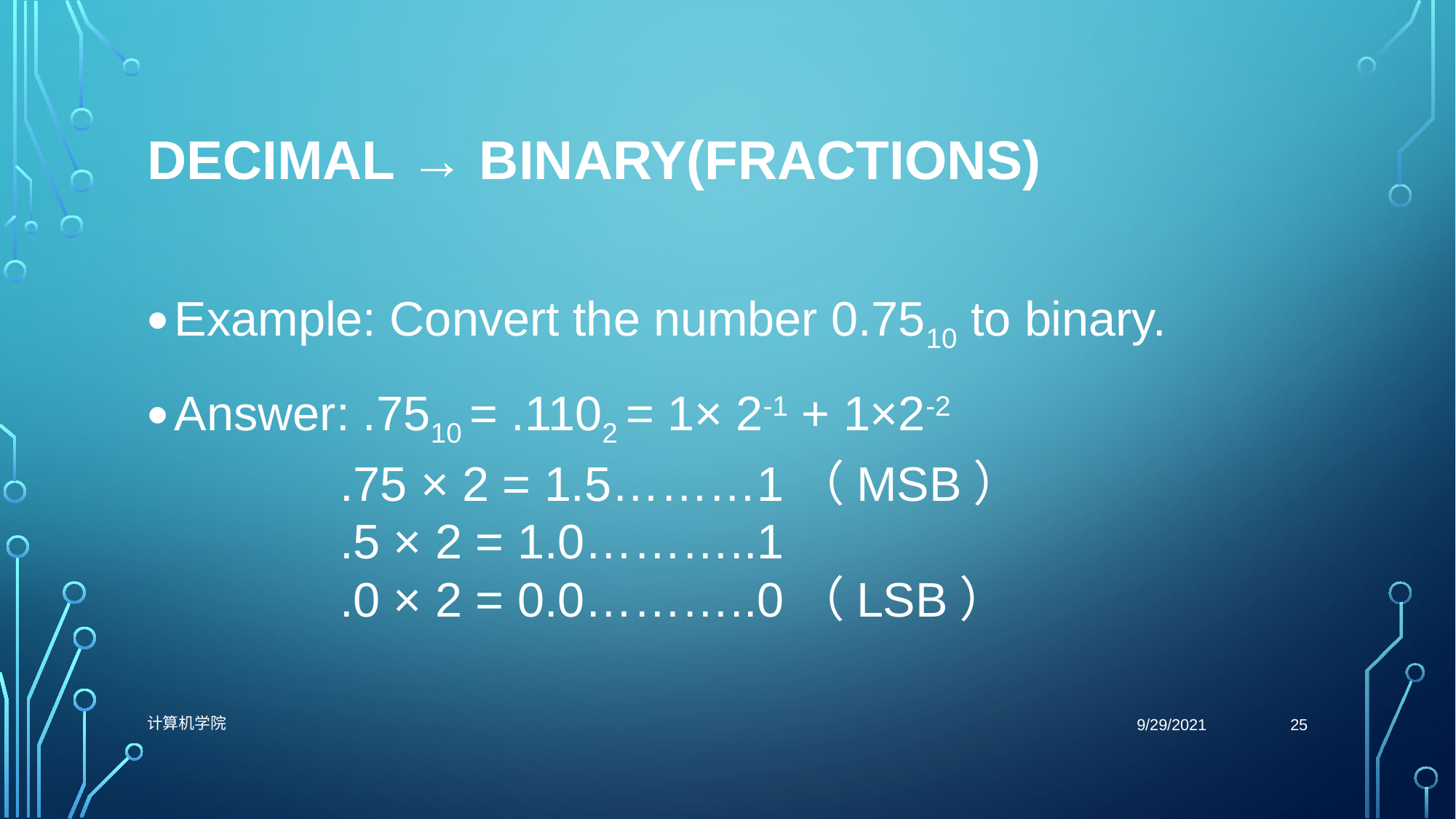

# Decimal → Binary(Fractions)
Example: Convert the number 0.7510 to binary.
Answer: .7510 = .1102 = 1× 2-1 + 1×2-2
.75 × 2 = 1.5………1（MSB）
.5 × 2 = 1.0………..1
.0 × 2 = 0.0………..0（LSB）
25
计算机学院
9/29/2021